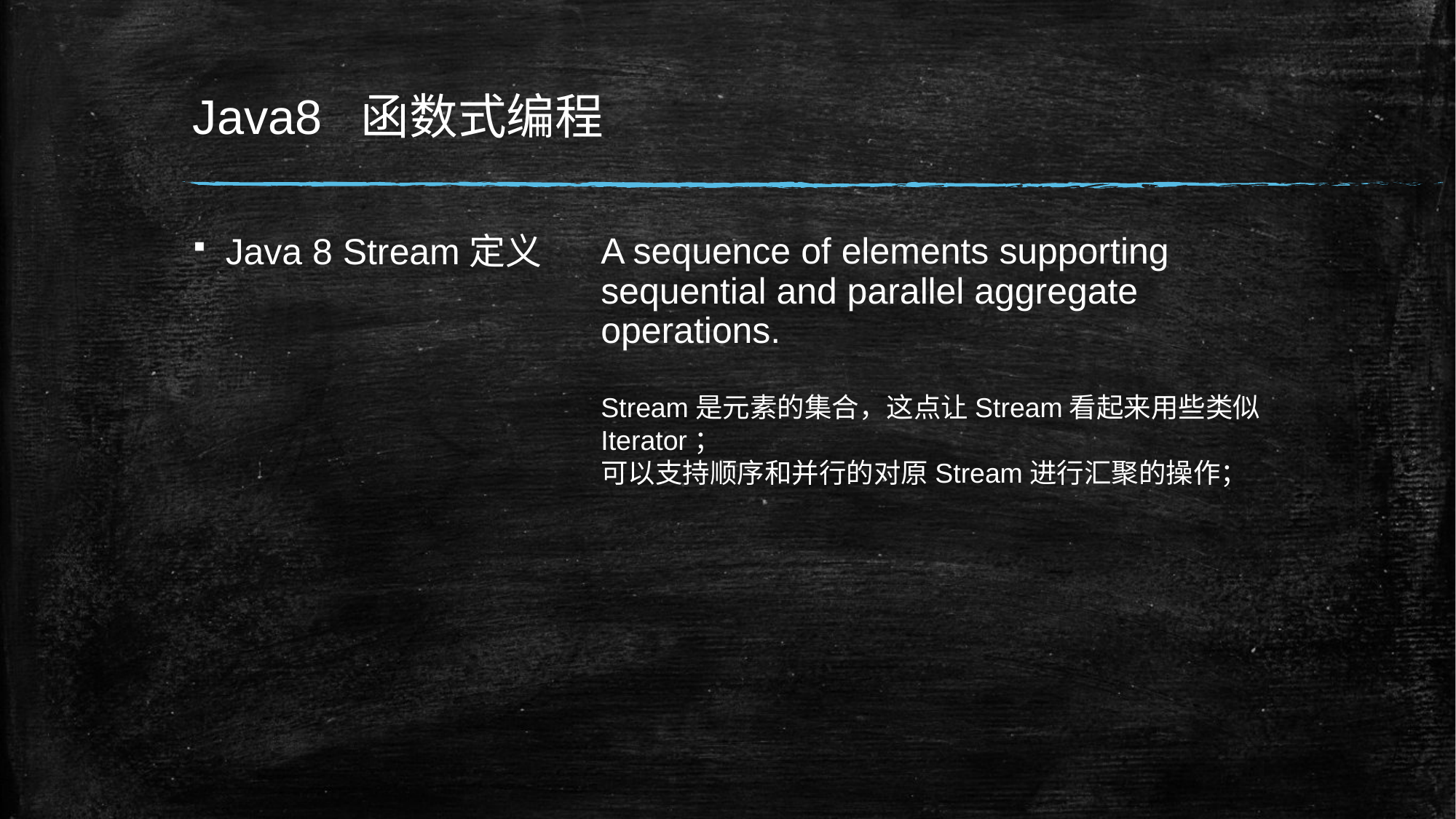

# Java8  函数式编程
Java 8 Stream定义
A sequence of elements supporting sequential and parallel aggregate operations.

Stream是元素的集合，这点让Stream看起来用些类似Iterator；
可以支持顺序和并行的对原Stream进行汇聚的操作；